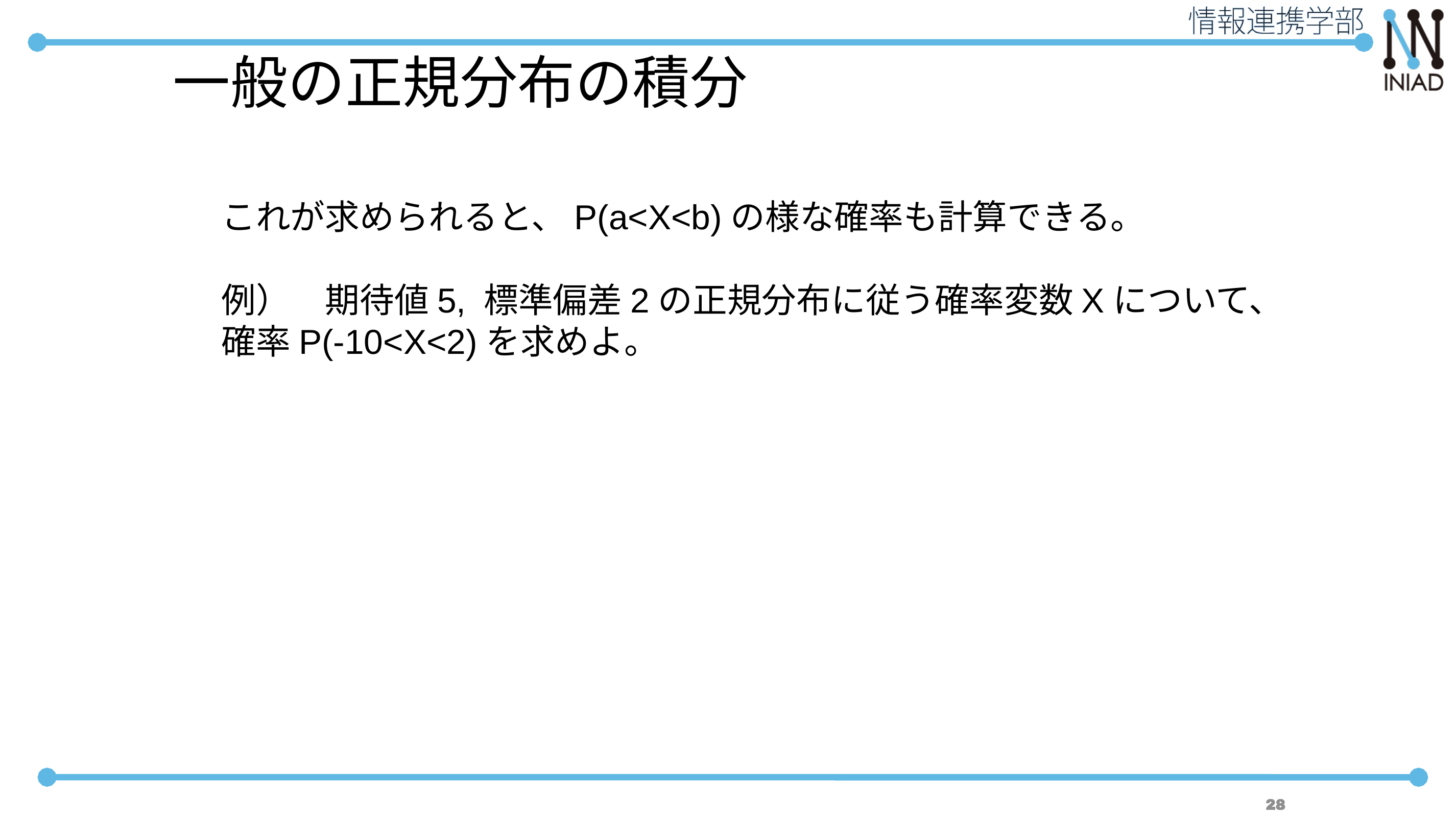

# 一般の正規分布の積分
これが求められると、P(a<X<b)の様な確率も計算できる。

例）　期待値5, 標準偏差2の正規分布に従う確率変数Xについて、
確率P(-10<X<2)を求めよ。
28